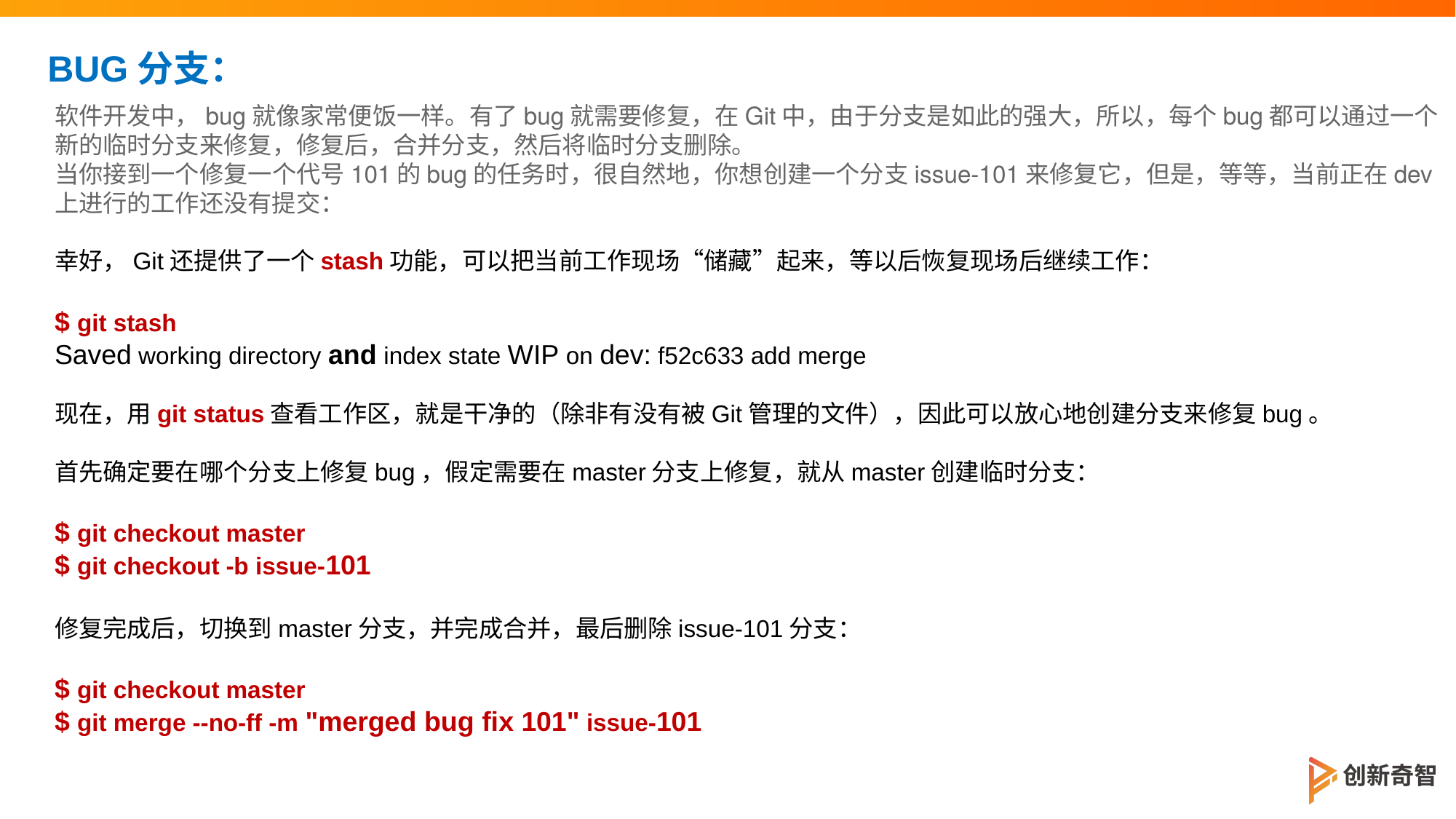

BUG分支：
软件开发中，bug就像家常便饭一样。有了bug就需要修复，在Git中，由于分支是如此的强大，所以，每个bug都可以通过一个新的临时分支来修复，修复后，合并分支，然后将临时分支删除。
当你接到一个修复一个代号101的bug的任务时，很自然地，你想创建一个分支issue-101来修复它，但是，等等，当前正在dev上进行的工作还没有提交：

幸好，Git还提供了一个stash功能，可以把当前工作现场“储藏”起来，等以后恢复现场后继续工作：
$ git stash
Saved working directory and index state WIP on dev: f52c633 add merge

现在，用git status查看工作区，就是干净的（除非有没有被Git管理的文件），因此可以放心地创建分支来修复bug。

首先确定要在哪个分支上修复bug，假定需要在master分支上修复，就从master创建临时分支：

$ git checkout master
$ git checkout -b issue-101

修复完成后，切换到master分支，并完成合并，最后删除issue-101分支：

$ git checkout master
$ git merge --no-ff -m "merged bug fix 101" issue-101